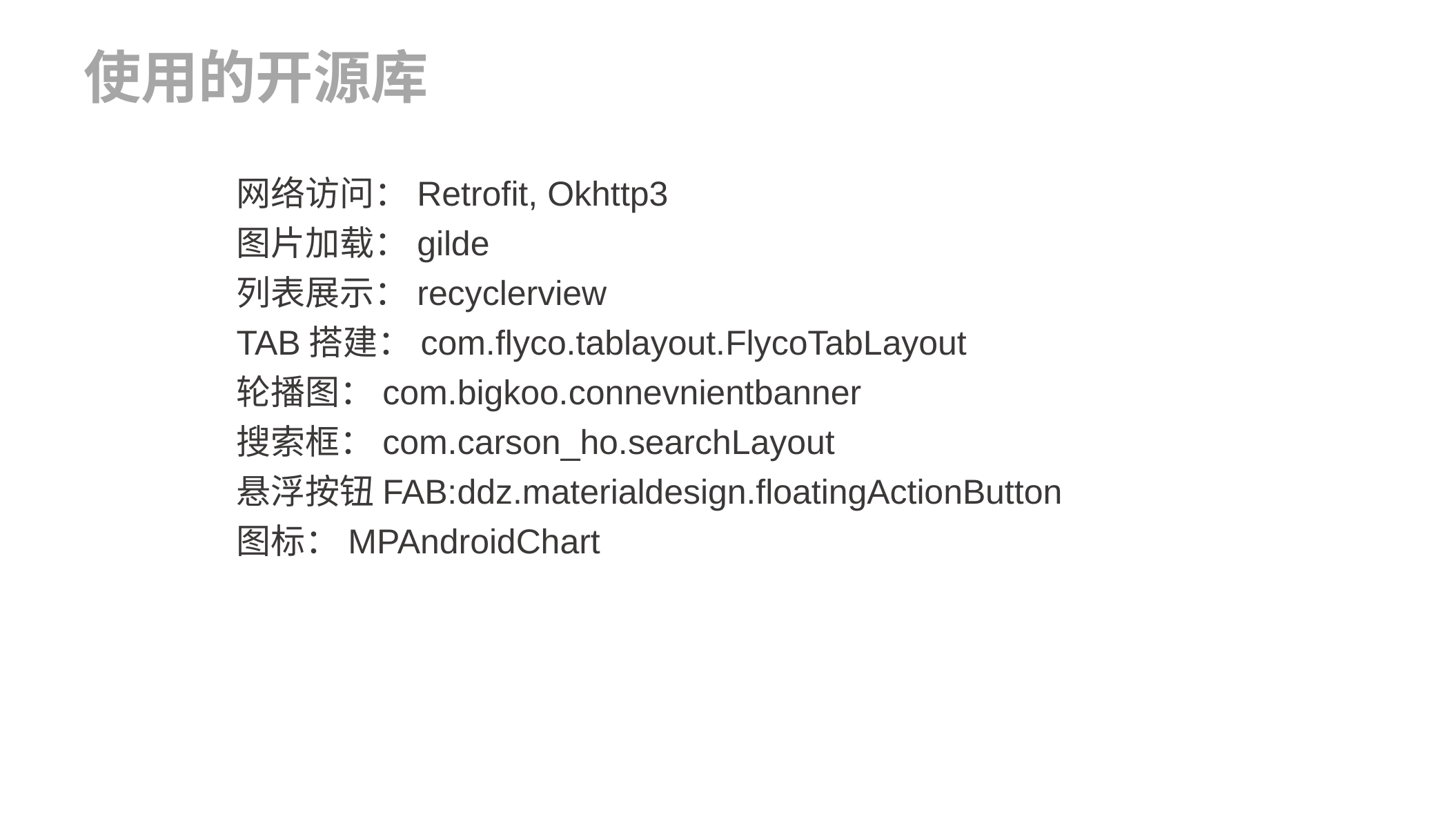

使用的开源库
	网络访问：Retrofit, Okhttp3
	图片加载：gilde
	列表展示：recyclerview
	TAB搭建：com.flyco.tablayout.FlycoTabLayout
	轮播图：com.bigkoo.connevnientbanner
	搜索框：com.carson_ho.searchLayout
	悬浮按钮FAB:ddz.materialdesign.floatingActionButton
	图标：MPAndroidChart